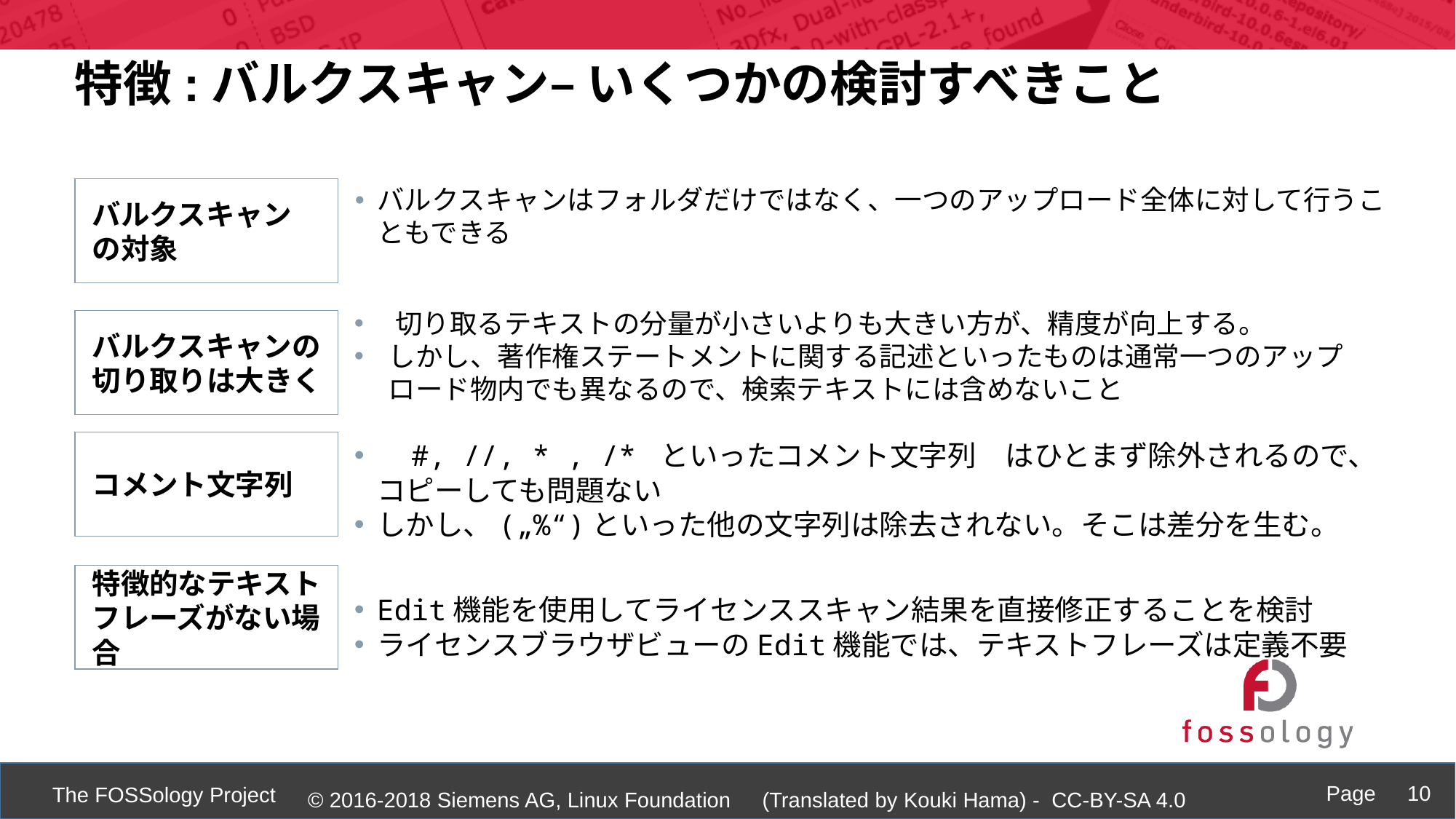

特徴:バルクスキャン– いくつかの検討すべきこと

バルクスキャンはフォルダだけではなく、一つのアップロード全体に対して行うこともできる
バルクスキャン
の対象
切り取るテキストの分量が小さいよりも大きい方が、精度が向上する。
しかし、著作権ステートメントに関する記述といったものは通常一つのアップロード物内でも異なるので、検索テキストには含めないこと
バルクスキャンの切り取りは大きく
コメント文字列
  #, //, * , /* といったコメント文字列　はひとまず除外されるので、コピーしても問題ない
しかし、(„%“)といった他の文字列は除去されない。そこは差分を生む。
特徴的なテキストフレーズがない場合
Edit機能を使用してライセンススキャン結果を直接修正することを検討
ライセンスブラウザビューのEdit機能では、テキストフレーズは定義不要